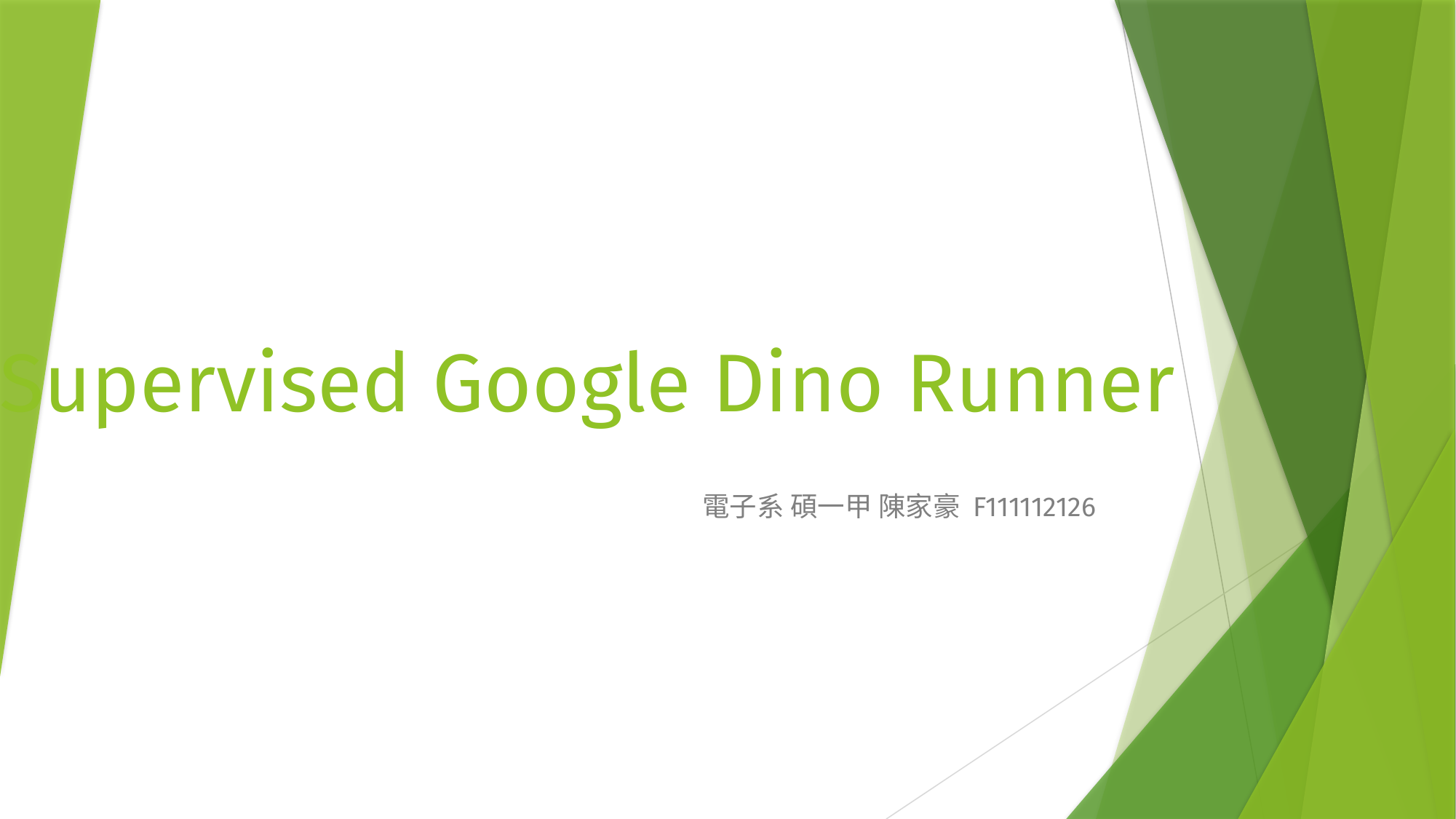

# Supervised Google Dino Runner
電子系 碩一甲 陳家豪 F111112126